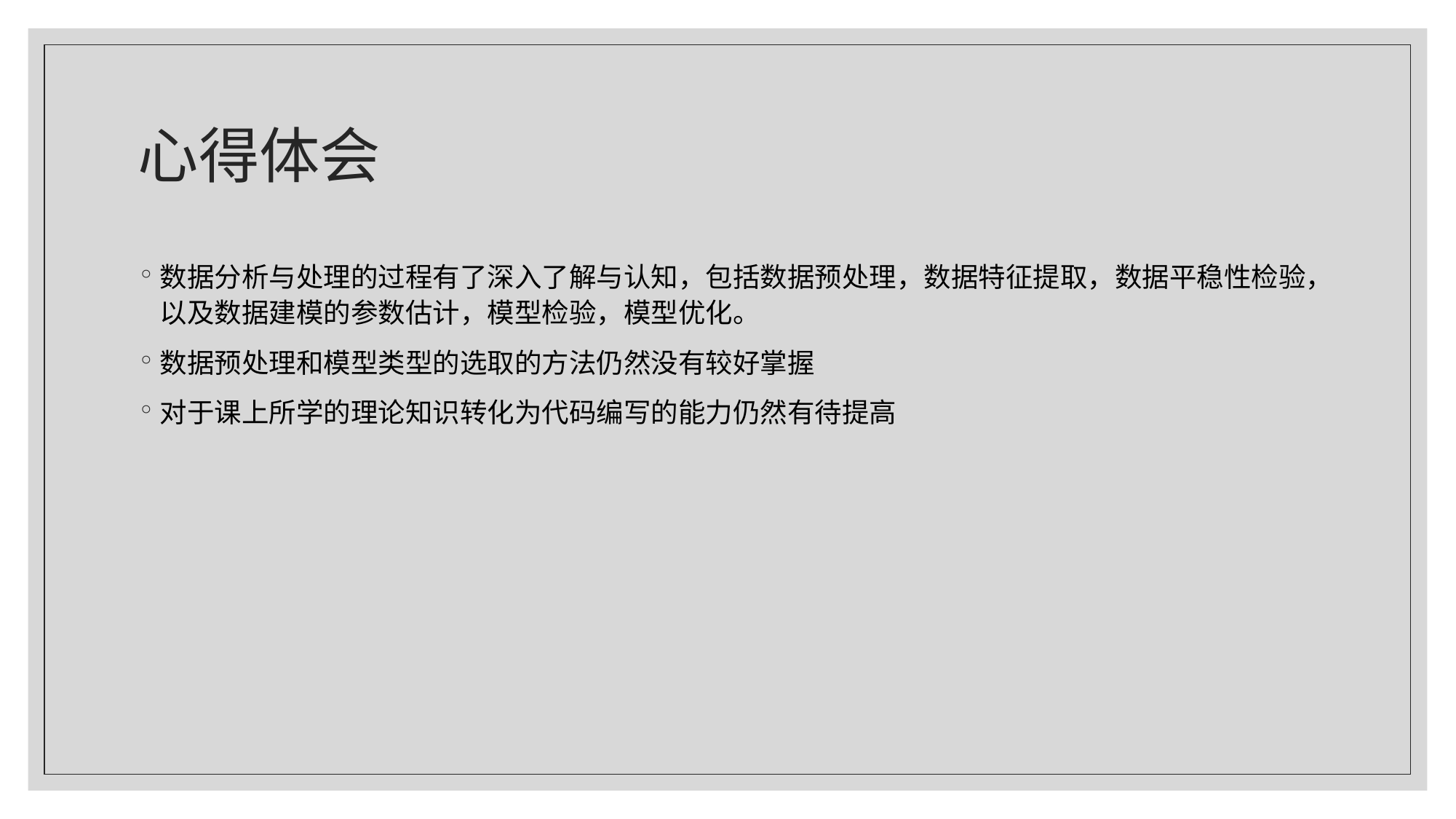

# 心得体会
数据分析与处理的过程有了深入了解与认知，包括数据预处理，数据特征提取，数据平稳性检验，以及数据建模的参数估计，模型检验，模型优化。
数据预处理和模型类型的选取的方法仍然没有较好掌握
对于课上所学的理论知识转化为代码编写的能力仍然有待提高